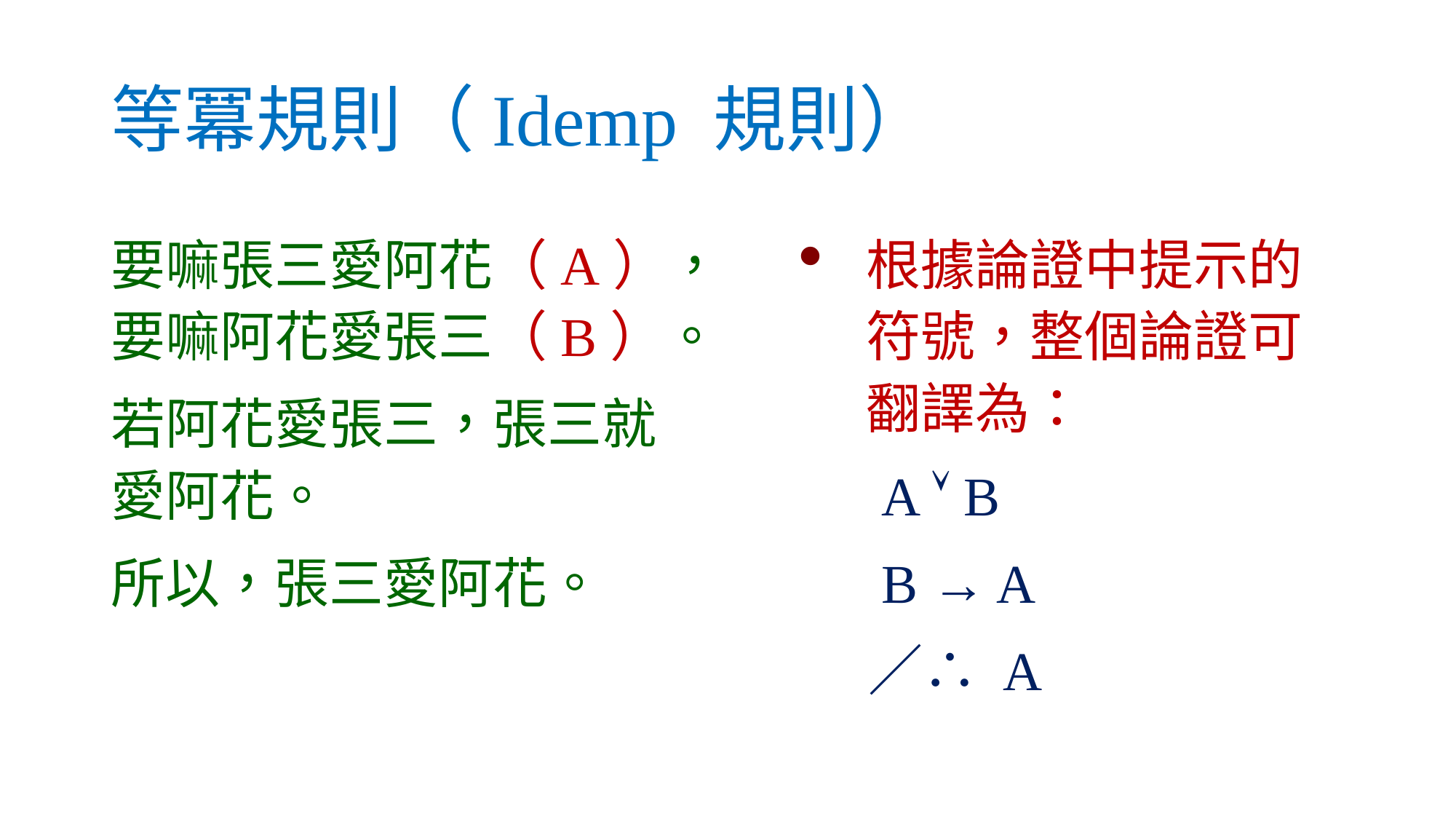

# 等冪規則（Idemp 規則）
要嘛張三愛阿花（A），要嘛阿花愛張三（B）。
若阿花愛張三，張三就愛阿花。
所以，張三愛阿花。

根據論證中提示的符號，整個論證可翻譯為：
　 A ∨ B
　 B → A
　 ／∴ A